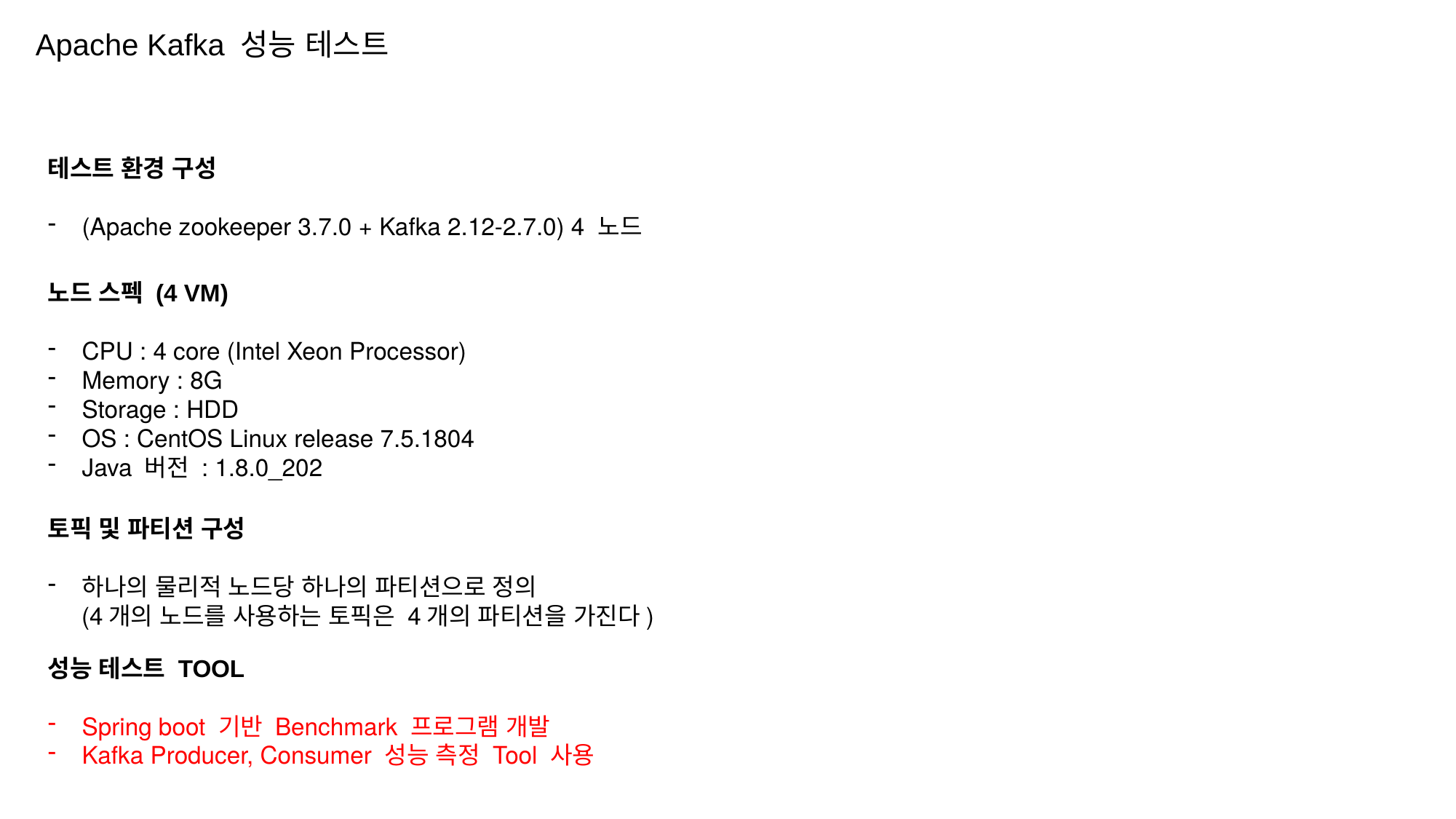

Apache Kafka 성능 테스트
테스트 환경 구성

(Apache zookeeper 3.7.0 + Kafka 2.12-2.7.0) 4 노드
노드 스펙 (4 VM)

CPU : 4 core (Intel Xeon Processor)
Memory : 8G
Storage : HDD
OS : CentOS Linux release 7.5.1804
Java 버전 : 1.8.0_202
토픽 및 파티션 구성

하나의 물리적 노드당 하나의 파티션으로 정의
     (4개의 노드를 사용하는 토픽은 4개의 파티션을 가진다)
성능 테스트 TOOL

Spring boot 기반 Benchmark 프로그램 개발
Kafka Producer, Consumer 성능 측정 Tool 사용